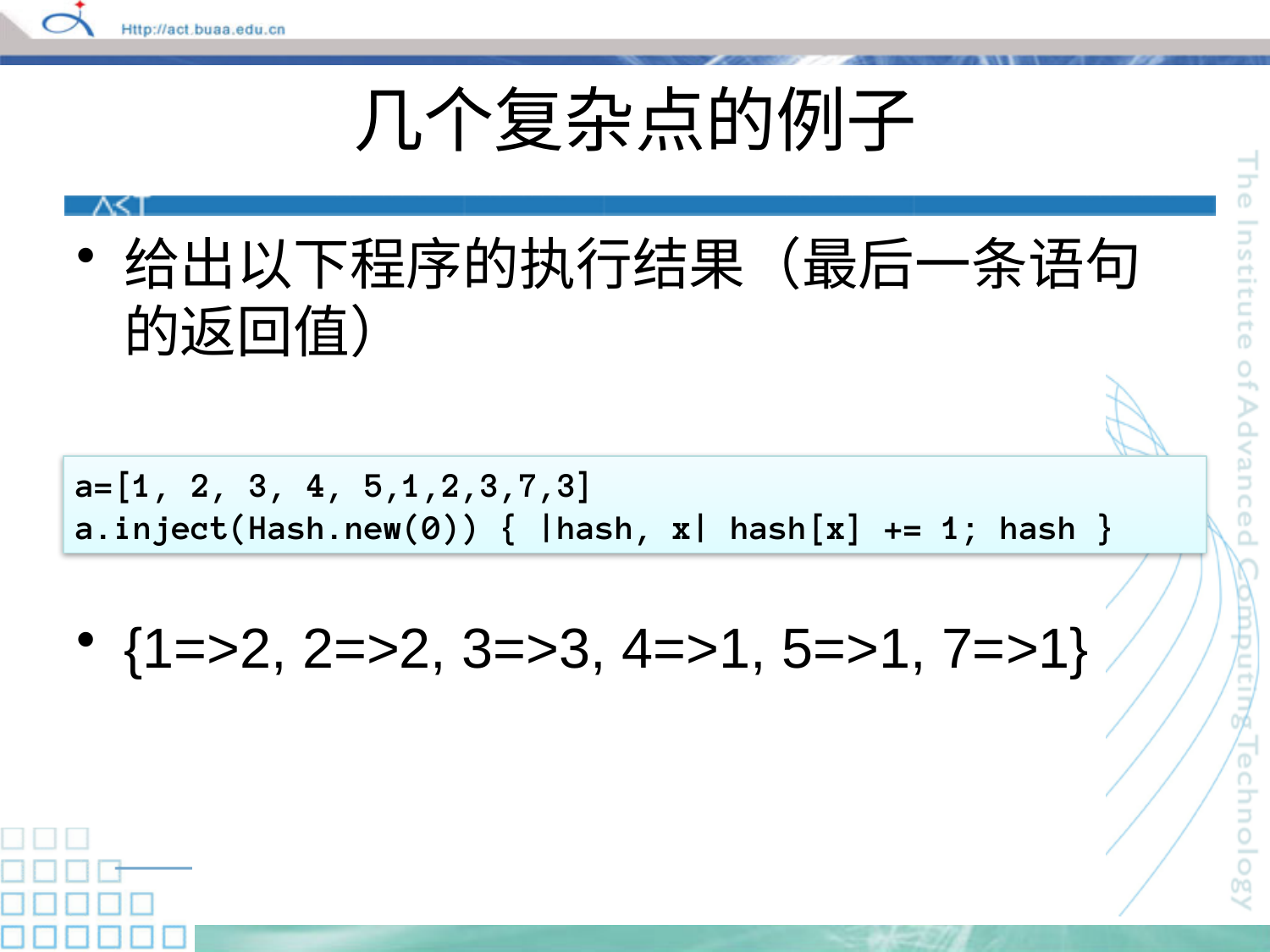

# 几个复杂点的例子
给出以下程序的执行结果（最后一条语句的返回值）

{1=>2, 2=>2, 3=>3, 4=>1, 5=>1, 7=>1}
a=[1, 2, 3, 4, 5,1,2,3,7,3]
a.inject(Hash.new(0)) { |hash, x| hash[x] += 1; hash }